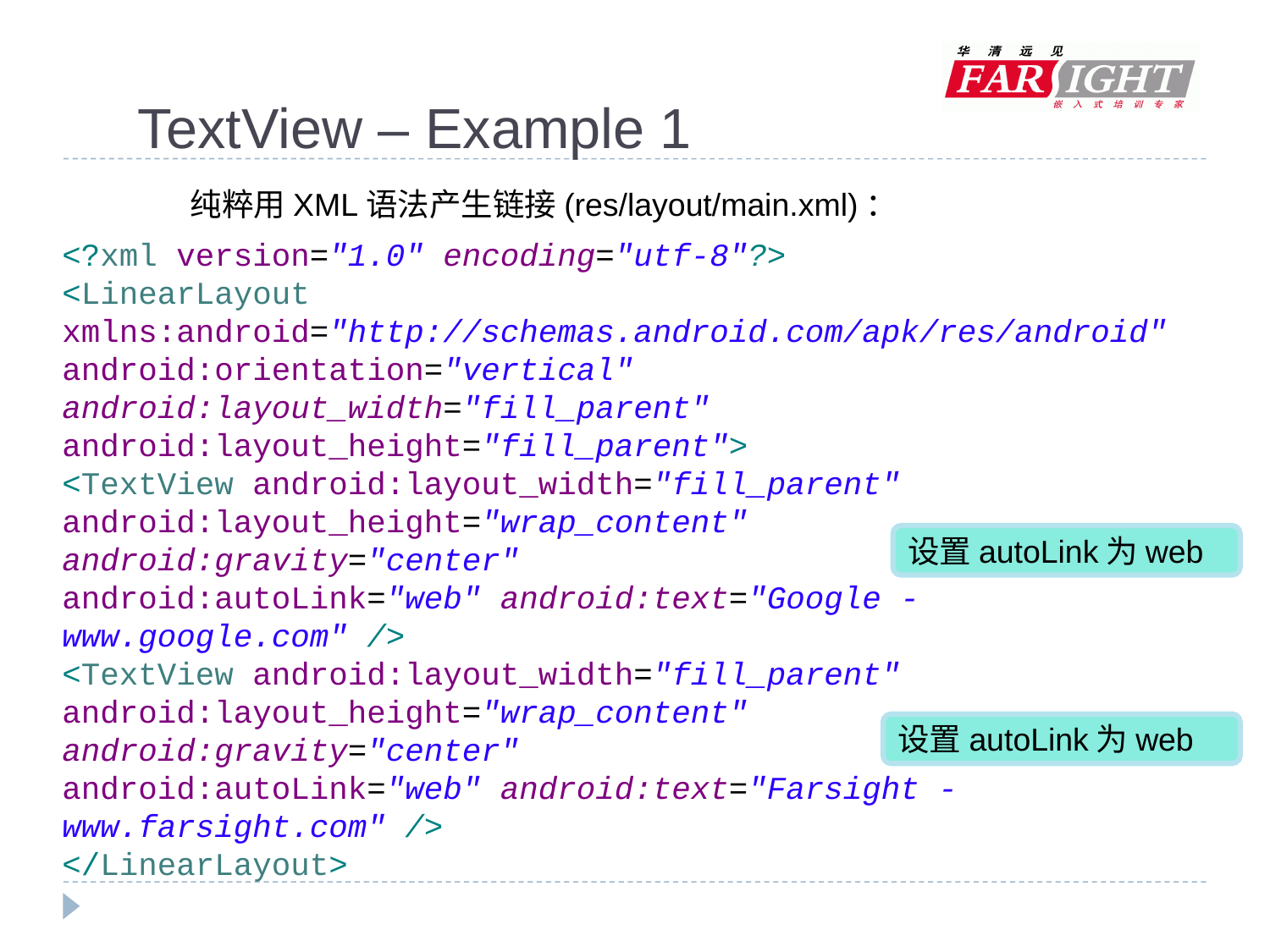

# TextView – Example 1
纯粹用XML语法产生链接(res/layout/main.xml)：
<?xml version="1.0" encoding="utf-8"?>
<LinearLayout xmlns:android="http://schemas.android.com/apk/res/android"
android:orientation="vertical" android:layout_width="fill_parent"
android:layout_height="fill_parent">
<TextView android:layout_width="fill_parent"
android:layout_height="wrap_content" android:gravity="center"
android:autoLink="web" android:text="Google - www.google.com" />
<TextView android:layout_width="fill_parent"
android:layout_height="wrap_content" android:gravity="center"
android:autoLink="web" android:text="Farsight - www.farsight.com" />
</LinearLayout>
设置autoLink为web
设置autoLink为web